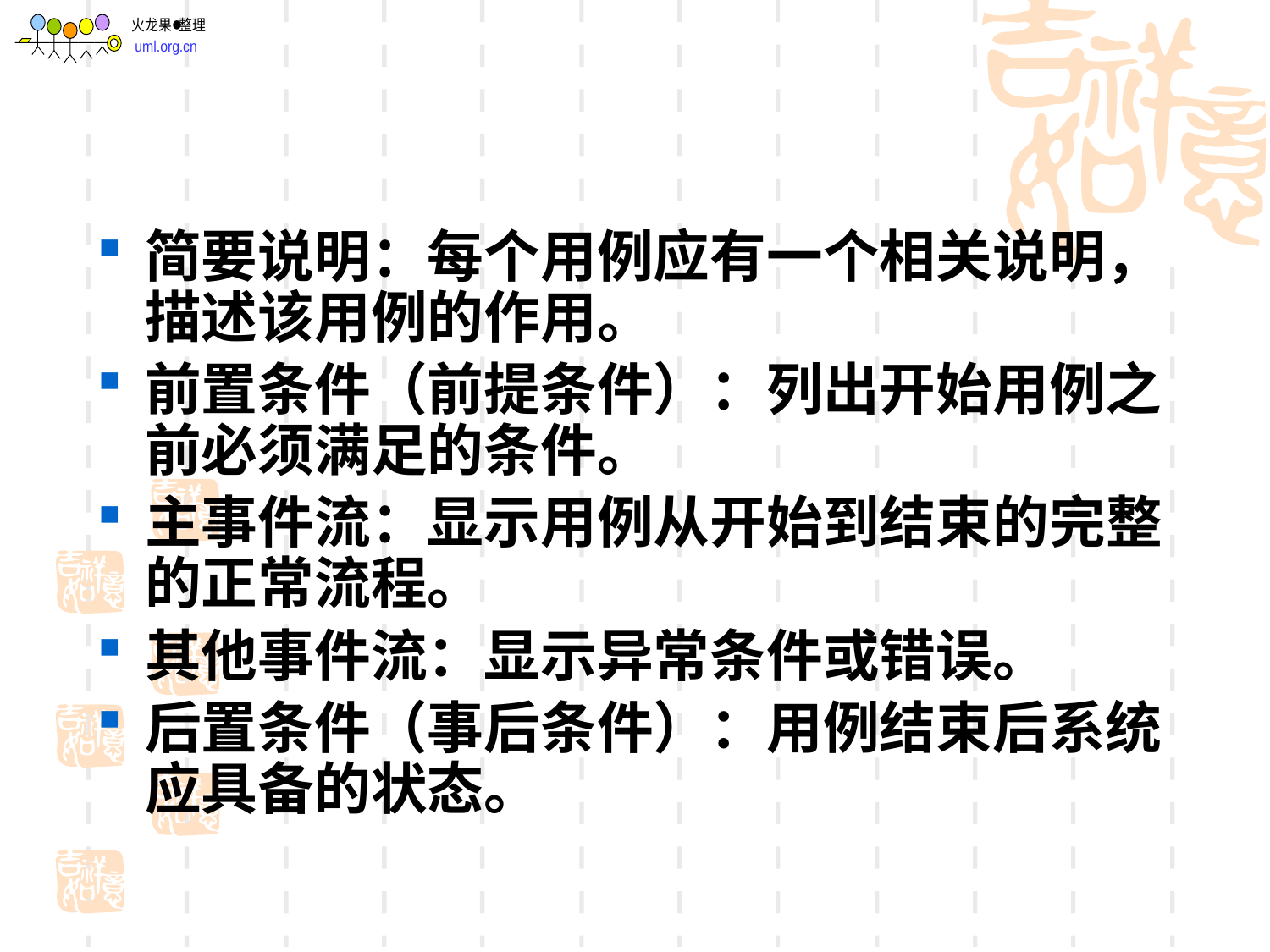

简要说明：每个用例应有一个相关说明，描述该用例的作用。
前置条件（前提条件）：列出开始用例之前必须满足的条件。
主事件流：显示用例从开始到结束的完整的正常流程。
其他事件流：显示异常条件或错误。
后置条件（事后条件）：用例结束后系统应具备的状态。